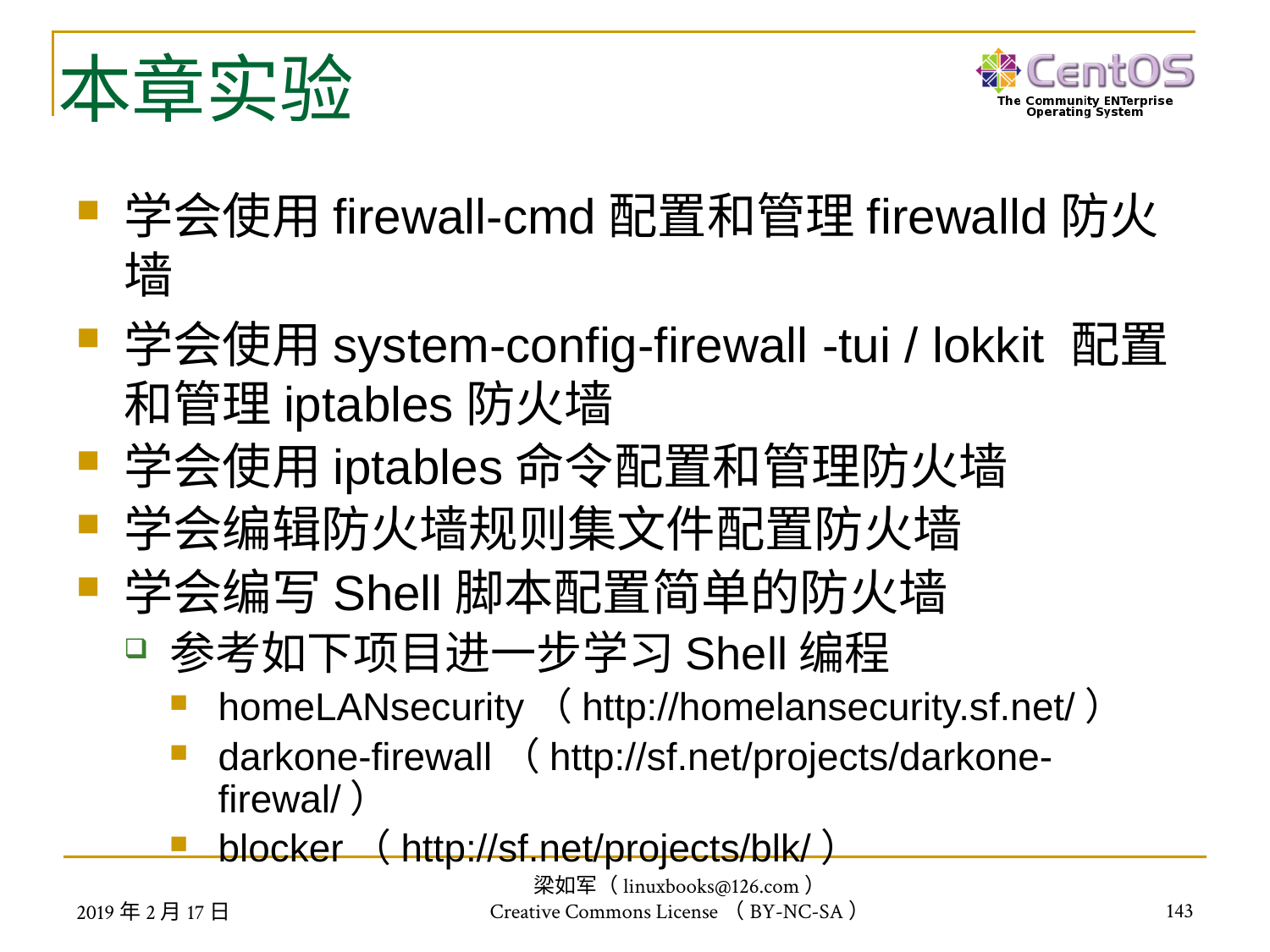

# 本章实验
学会使用firewall-cmd配置和管理firewalld防火墙
学会使用system-config-firewall -tui / lokkit 配置和管理iptables防火墙
学会使用iptables命令配置和管理防火墙
学会编辑防火墙规则集文件配置防火墙
学会编写Shell脚本配置简单的防火墙
参考如下项目进一步学习Shell编程
homeLANsecurity（http://homelansecurity.sf.net/）
darkone-firewall（http://sf.net/projects/darkone-firewal/）
blocker（http://sf.net/projects/blk/）
梁如军（linuxbooks@126.com）
Creative Commons License（BY-NC-SA）
2019年2月17日
143